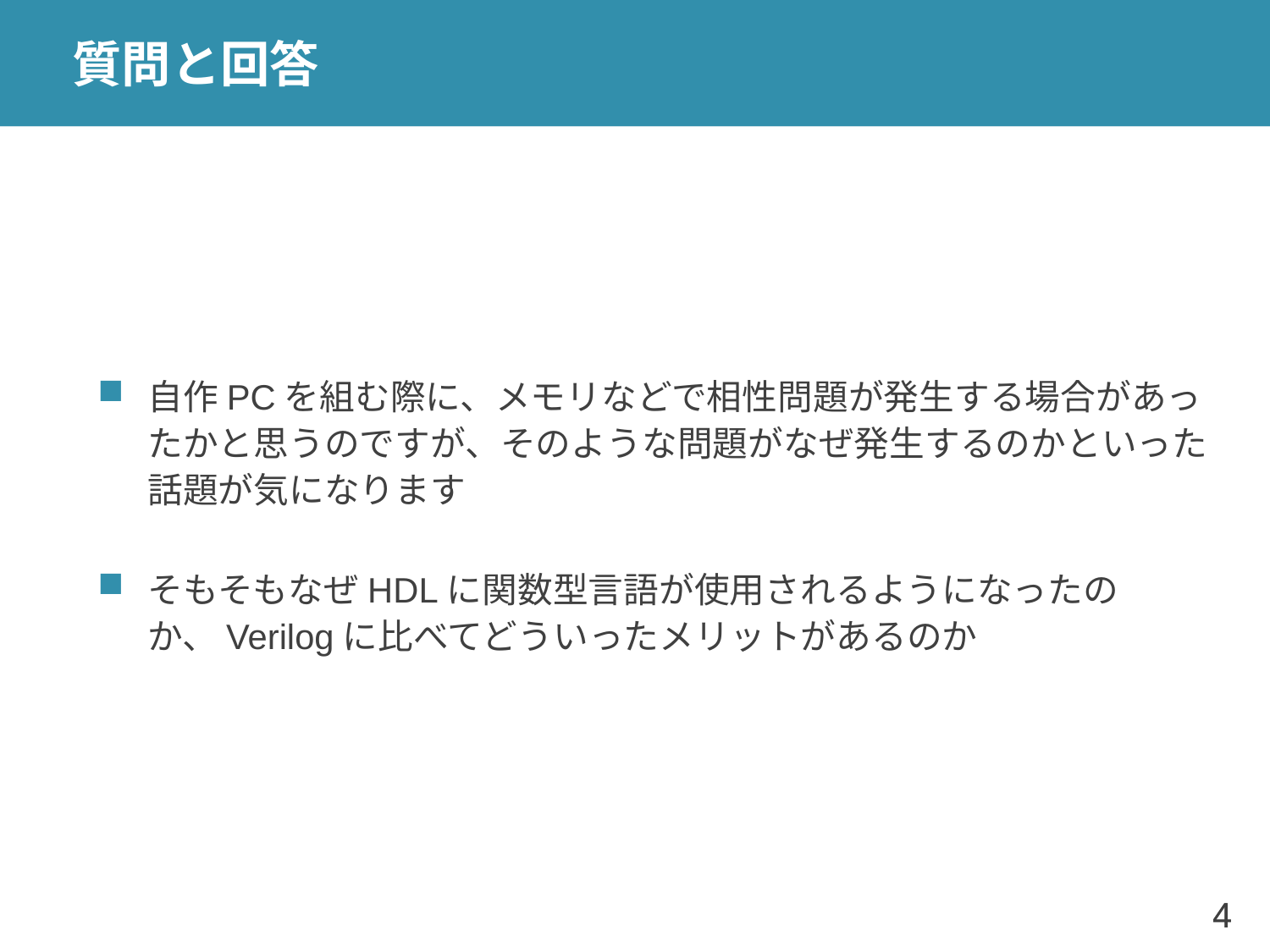

# 質問と回答
自作PCを組む際に、メモリなどで相性問題が発生する場合があったかと思うのですが、そのような問題がなぜ発生するのかといった話題が気になります
そもそもなぜHDLに関数型言語が使用されるようになったのか、Verilogに比べてどういったメリットがあるのか